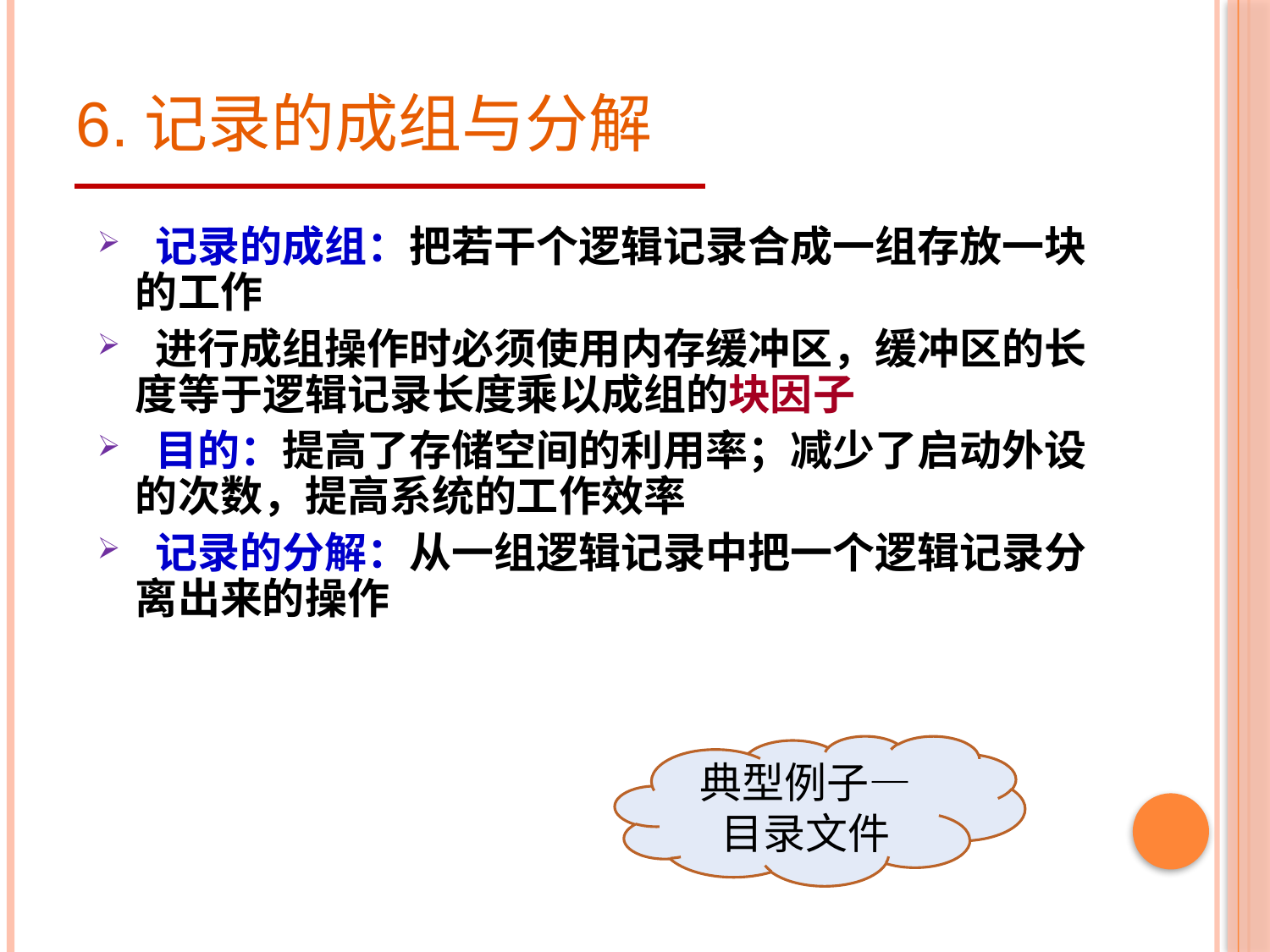

# 6.记录的成组与分解
 记录的成组：把若干个逻辑记录合成一组存放一块的工作
 进行成组操作时必须使用内存缓冲区，缓冲区的长度等于逻辑记录长度乘以成组的块因子
 目的：提高了存储空间的利用率；减少了启动外设的次数，提高系统的工作效率
 记录的分解：从一组逻辑记录中把一个逻辑记录分离出来的操作
典型例子—
目录文件